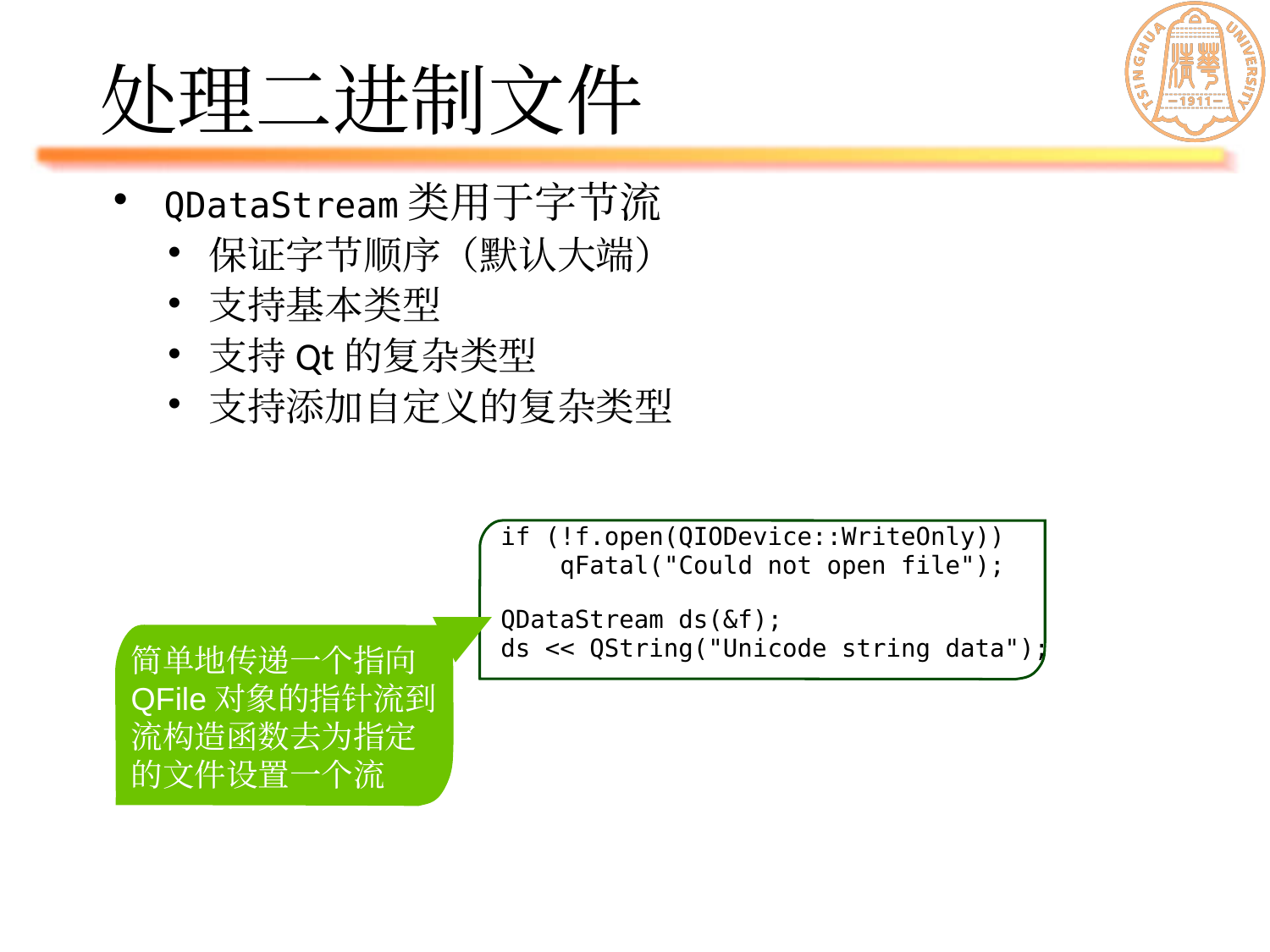

# 处理二进制文件
 QDataStream类用于字节流
保证字节顺序（默认大端）
支持基本类型
支持Qt的复杂类型
支持添加自定义的复杂类型

if (!f.open(QIODevice::WriteOnly))
    qFatal("Could not open file");

QDataStream ds(&f);
ds << QString("Unicode string data");

简单地传递一个指向QFile对象的指针流到流构造函数去为指定的文件设置一个流